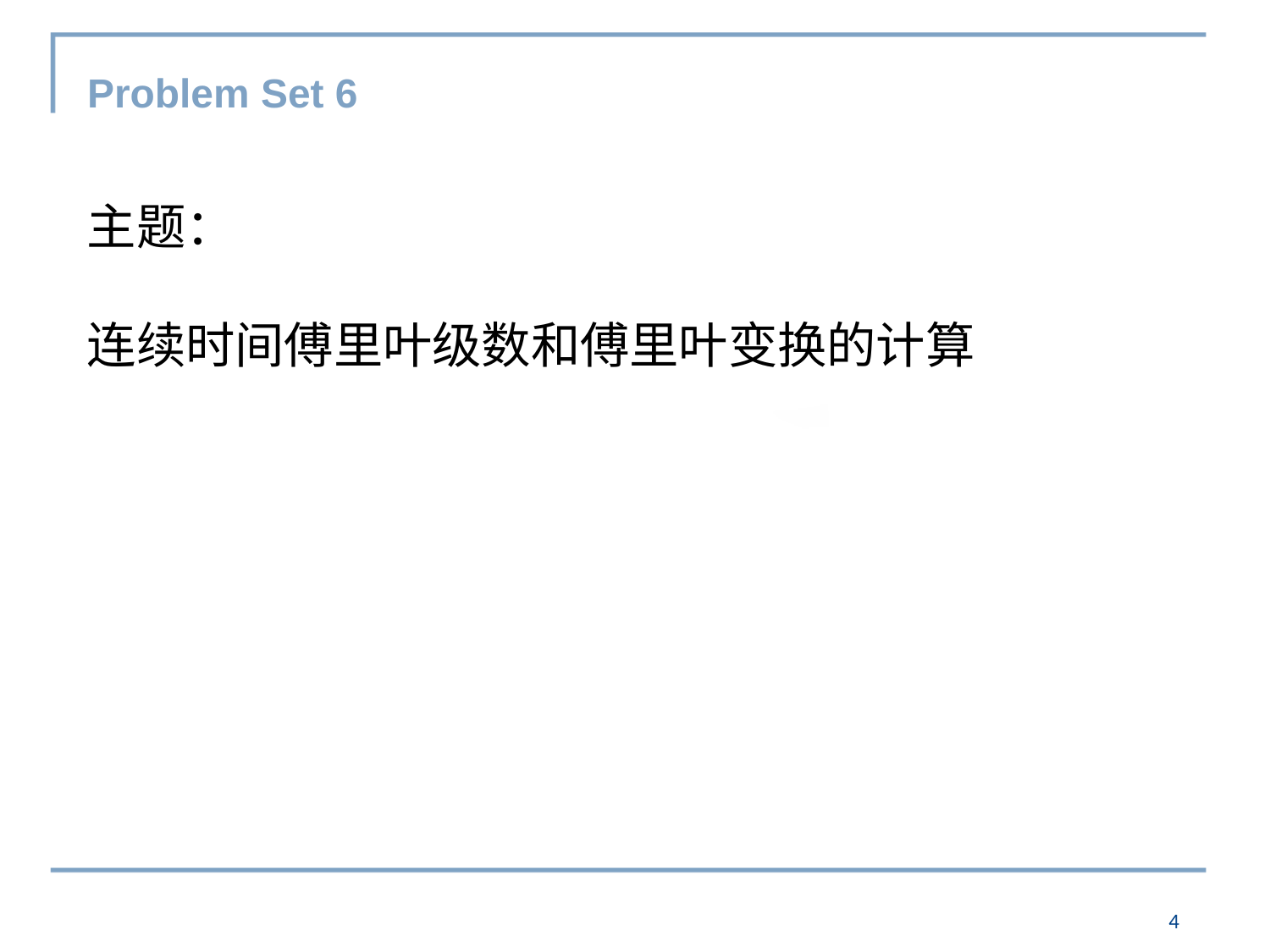

# Problem Set 6
主题：

连续时间傅里叶级数和傅里叶变换的计算

4